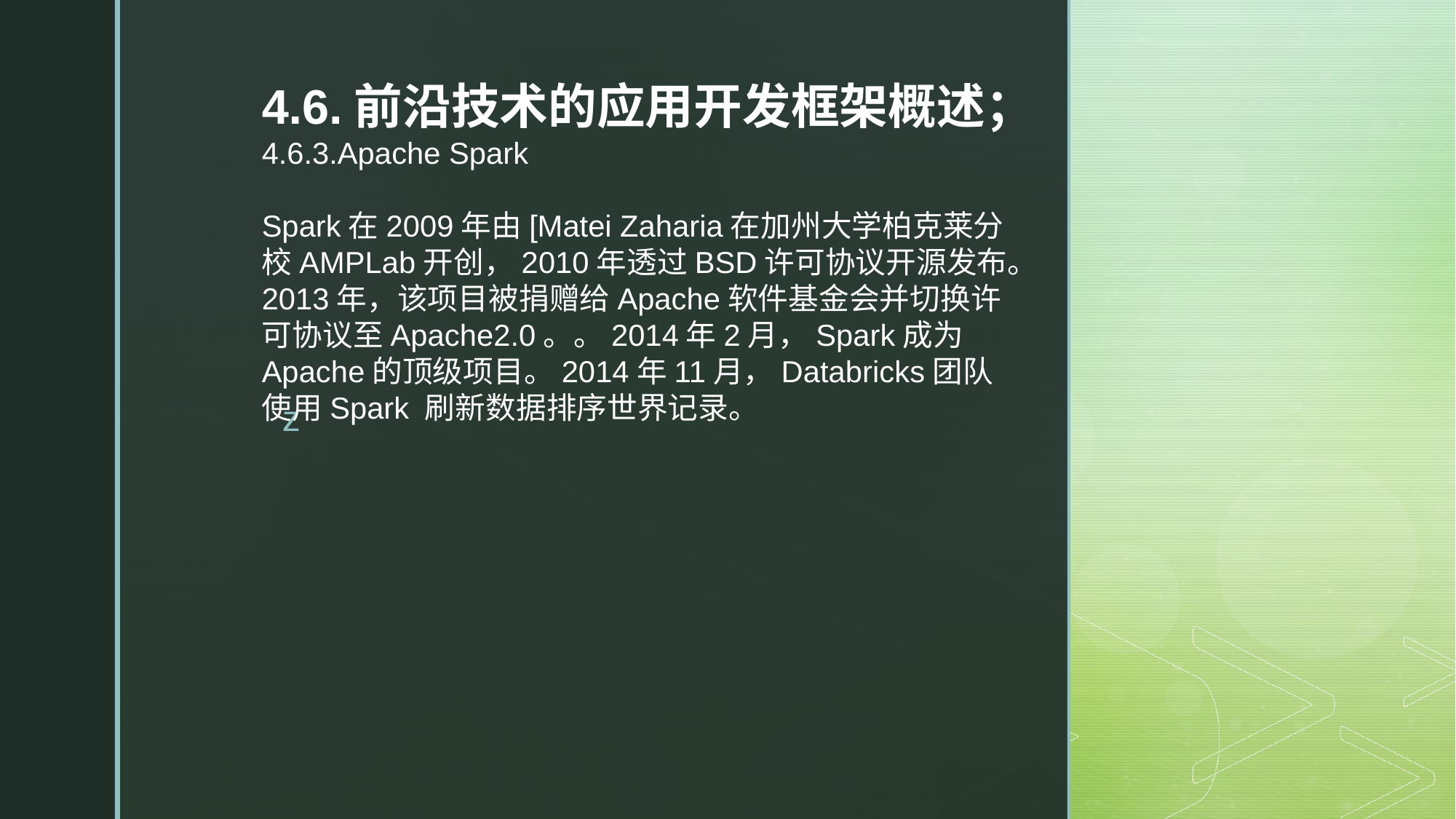

4.6.前沿技术的应用开发框架概述；
4.6.3.Apache Spark

Spark在2009年由[Matei Zaharia在加州大学柏克莱分校AMPLab开创，2010年透过BSD许可协议开源发布。2013年，该项目被捐赠给Apache软件基金会并切换许可协议至Apache2.0。。2014年2月，Spark成为Apache的顶级项目。2014年11月，Databricks团队使用Spark 刷新数据排序世界记录。